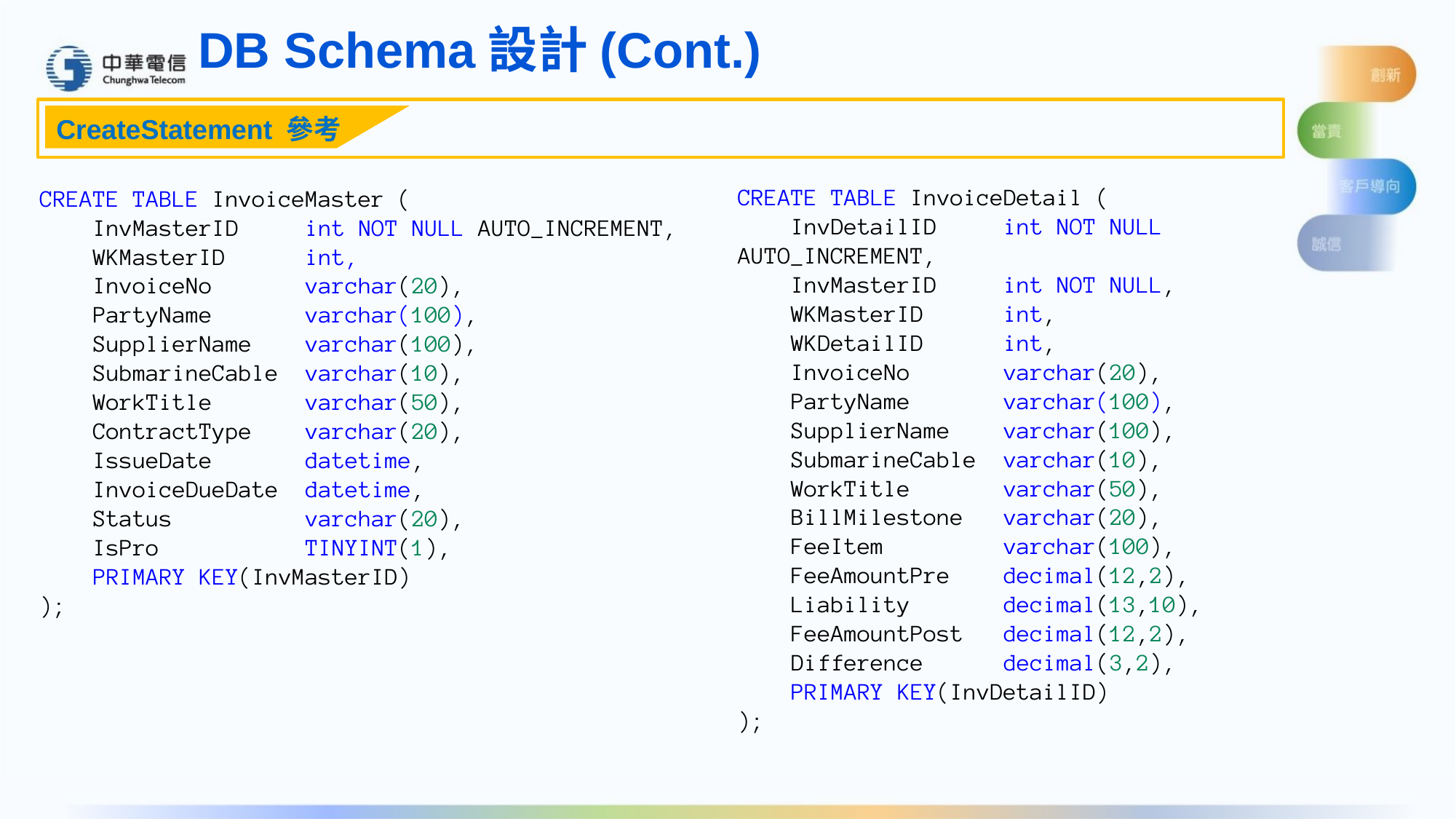

DB Schema設計(Cont.)

CreateStatement 參考
CREATE TABLE InvoiceDetail (
    InvDetailID     int NOT NULL AUTO_INCREMENT,
    InvMasterID     int NOT NULL,
    WKMasterID      int,
    WKDetailID      int,
    InvoiceNo       varchar(20),
    PartyName       varchar(100),
    SupplierName    varchar(100),
    SubmarineCable  varchar(10),
    WorkTitle       varchar(50),
    BillMilestone   varchar(20),
    FeeItem         varchar(100),
    FeeAmountPre    decimal(12,2),
    Liability       decimal(13,10),
    FeeAmountPost   decimal(12,2),
    Difference      decimal(3,2),
    PRIMARY KEY(InvDetailID)
);

CREATE TABLE InvoiceMaster (
    InvMasterID     int NOT NULL AUTO_INCREMENT,
    WKMasterID      int,
    InvoiceNo       varchar(20),
    PartyName       varchar(100),
    SupplierName    varchar(100),
    SubmarineCable  varchar(10),
    WorkTitle       varchar(50),
    ContractType    varchar(20),
    IssueDate       datetime,
    InvoiceDueDate  datetime,
    Status          varchar(20),
    IsPro           TINYINT(1),
    PRIMARY KEY(InvMasterID)
);